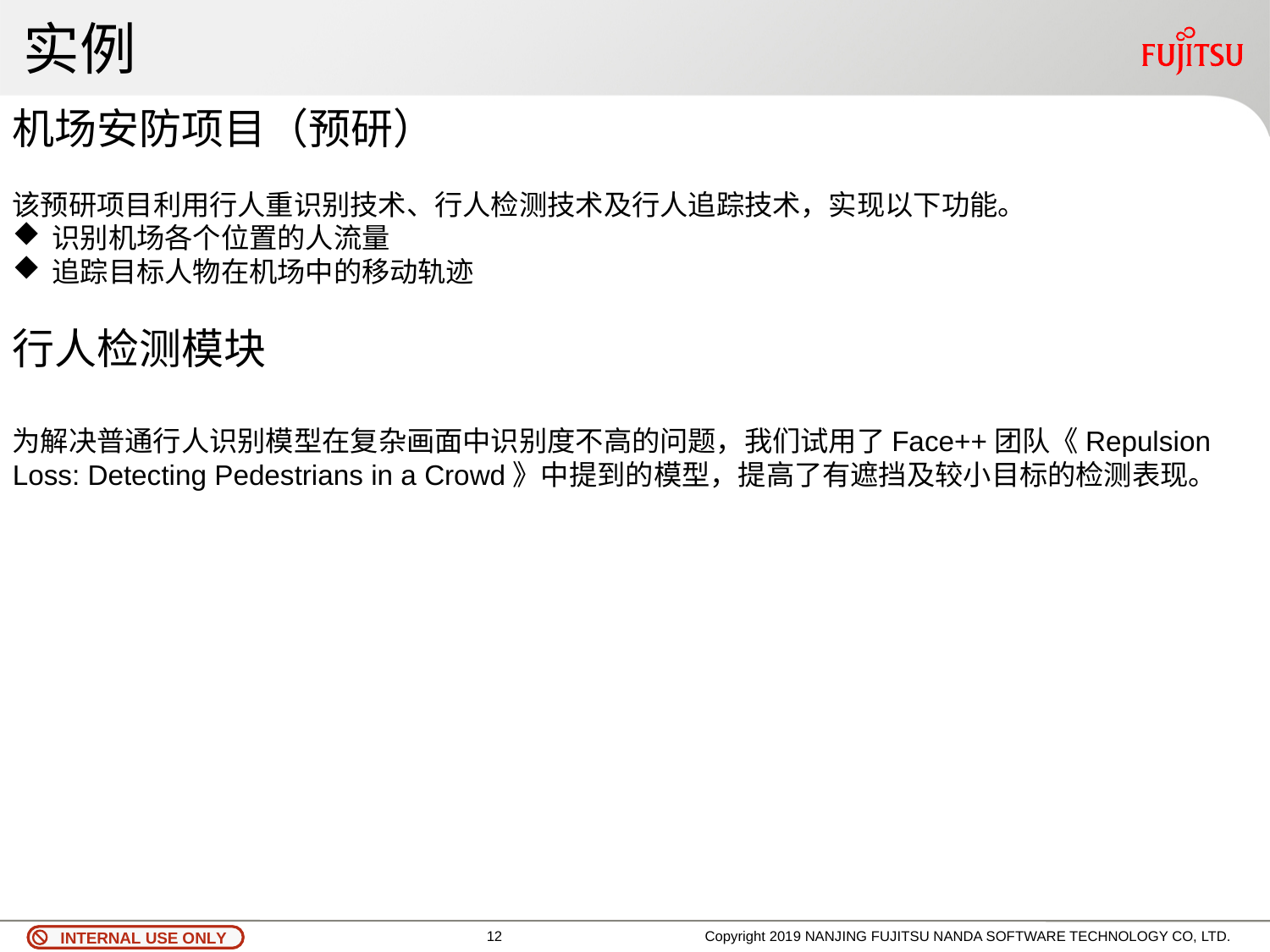

# 实例
机场安防项目（预研）

该预研项目利用行人重识别技术、行人检测技术及行人追踪技术，实现以下功能。
识别机场各个位置的人流量
追踪目标人物在机场中的移动轨迹

行人检测模块

为解决普通行人识别模型在复杂画面中识别度不高的问题，我们试用了Face++团队《Repulsion Loss: Detecting Pedestrians in a Crowd》中提到的模型，提高了有遮挡及较小目标的检测表现。
Copyright 2019 NANJING FUJITSU NANDA SOFTWARE TECHNOLOGY CO, LTD.
12